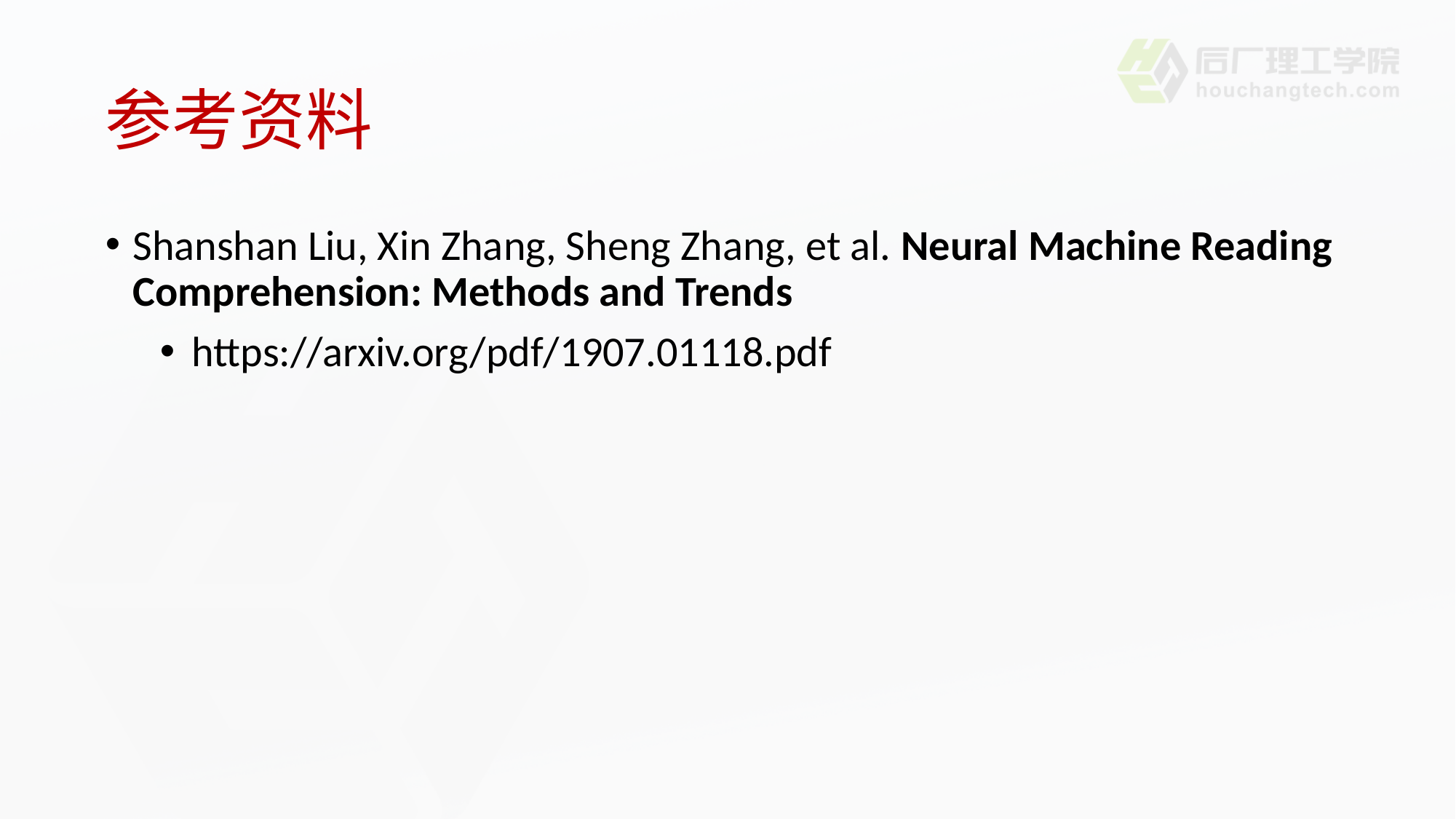

# 参考资料
Shanshan Liu, Xin Zhang, Sheng Zhang, et al. Neural Machine Reading Comprehension: Methods and Trends
https://arxiv.org/pdf/1907.01118.pdf